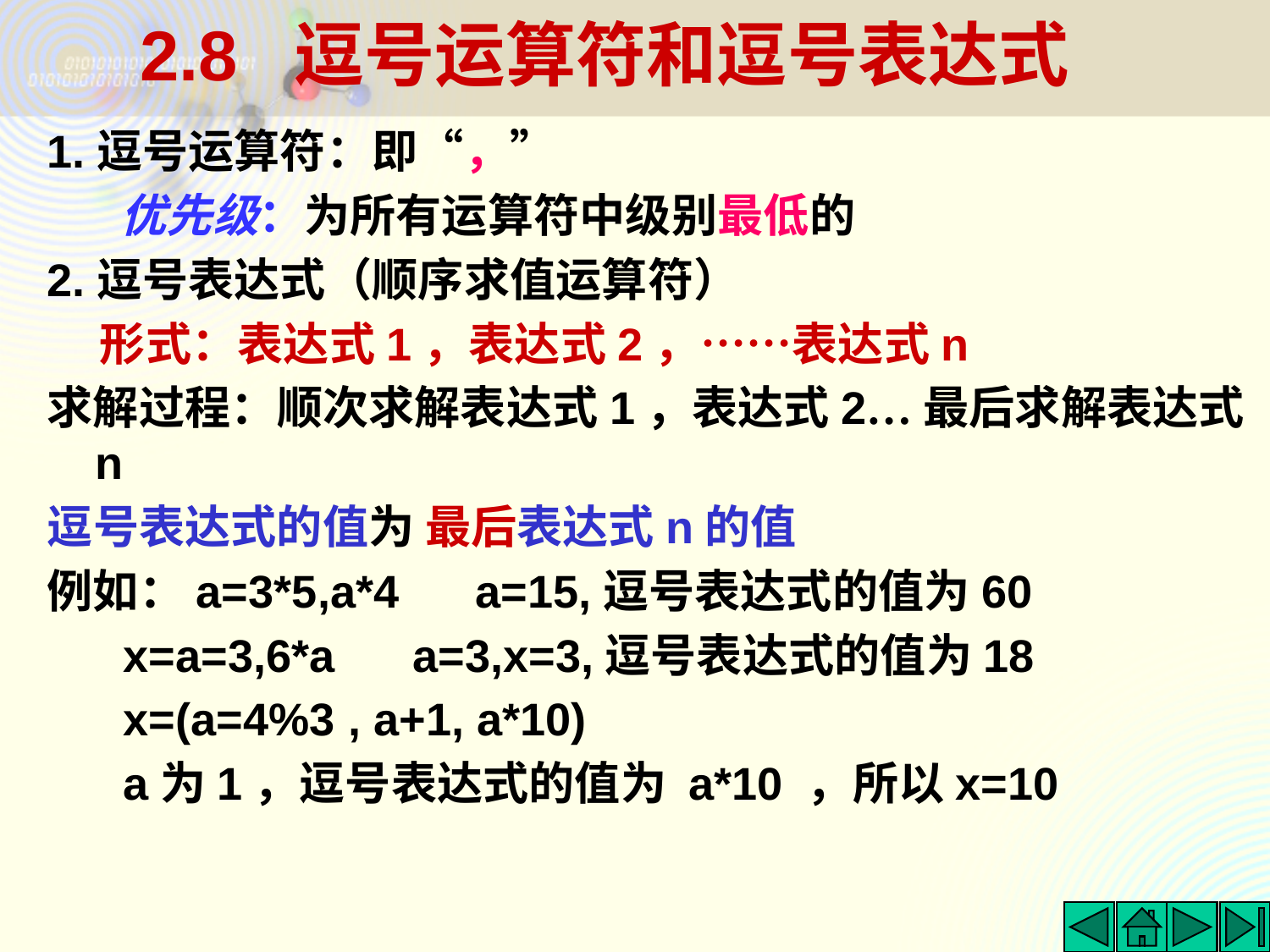

2.8  逗号运算符和逗号表达式
1.逗号运算符：即“，”
      优先级：为所有运算符中级别最低的
2.逗号表达式（顺序求值运算符）
    形式：表达式1，表达式2，……表达式n
求解过程：顺次求解表达式1，表达式2…最后求解表达式n
逗号表达式的值为 最后表达式n的值
例如：a=3*5,a*4      a=15,逗号表达式的值为60
      x=a=3,6*a	     a=3,x=3,逗号表达式的值为18
      x=(a=4%3 , a+1, a*10)
      a为1，逗号表达式的值为 a*10 ，所以x=10